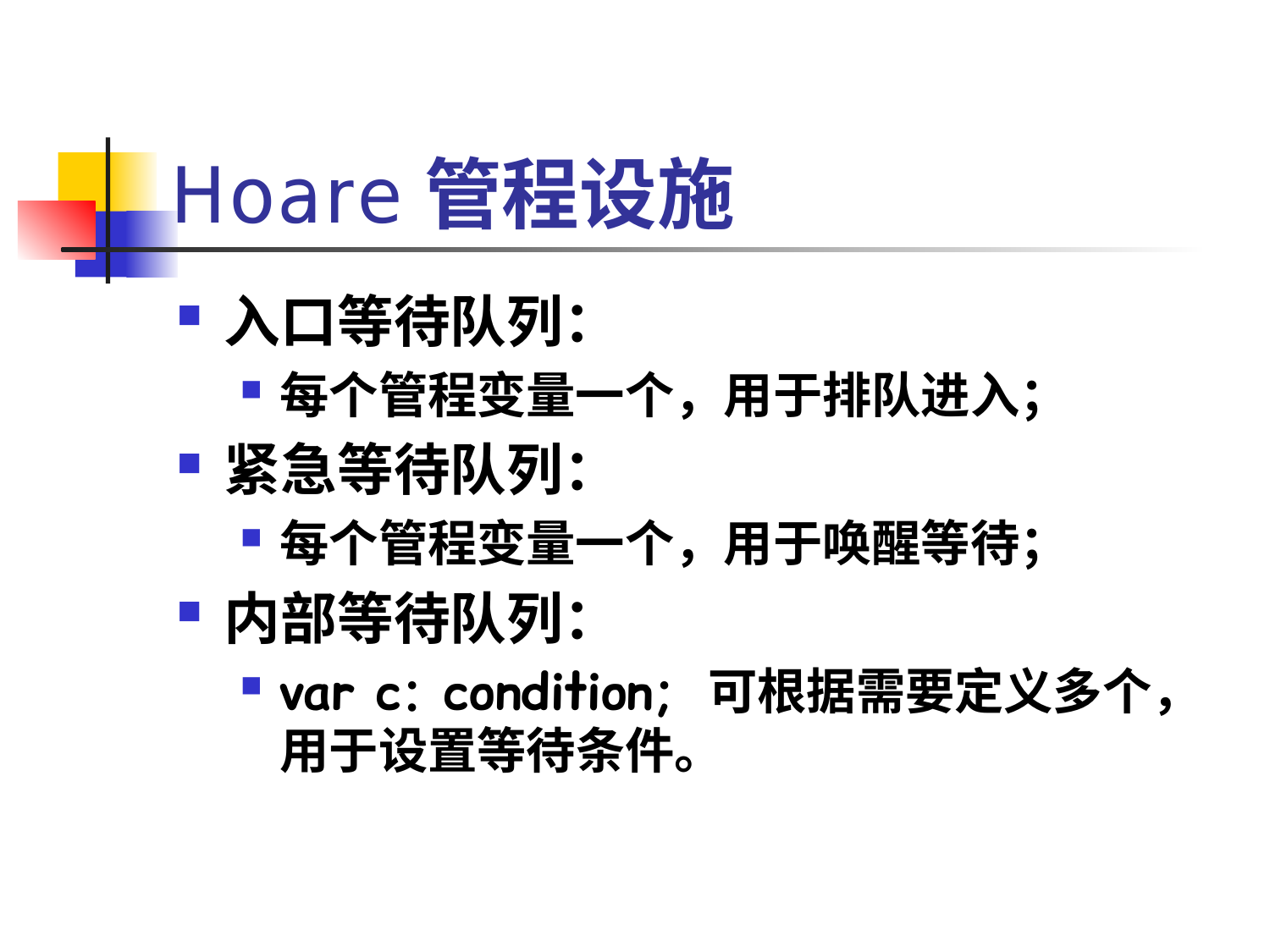

# Hoare管程设施
入口等待队列：
每个管程变量一个，用于排队进入；
紧急等待队列：
每个管程变量一个，用于唤醒等待；
内部等待队列：
var c: condition; 可根据需要定义多个，用于设置等待条件。